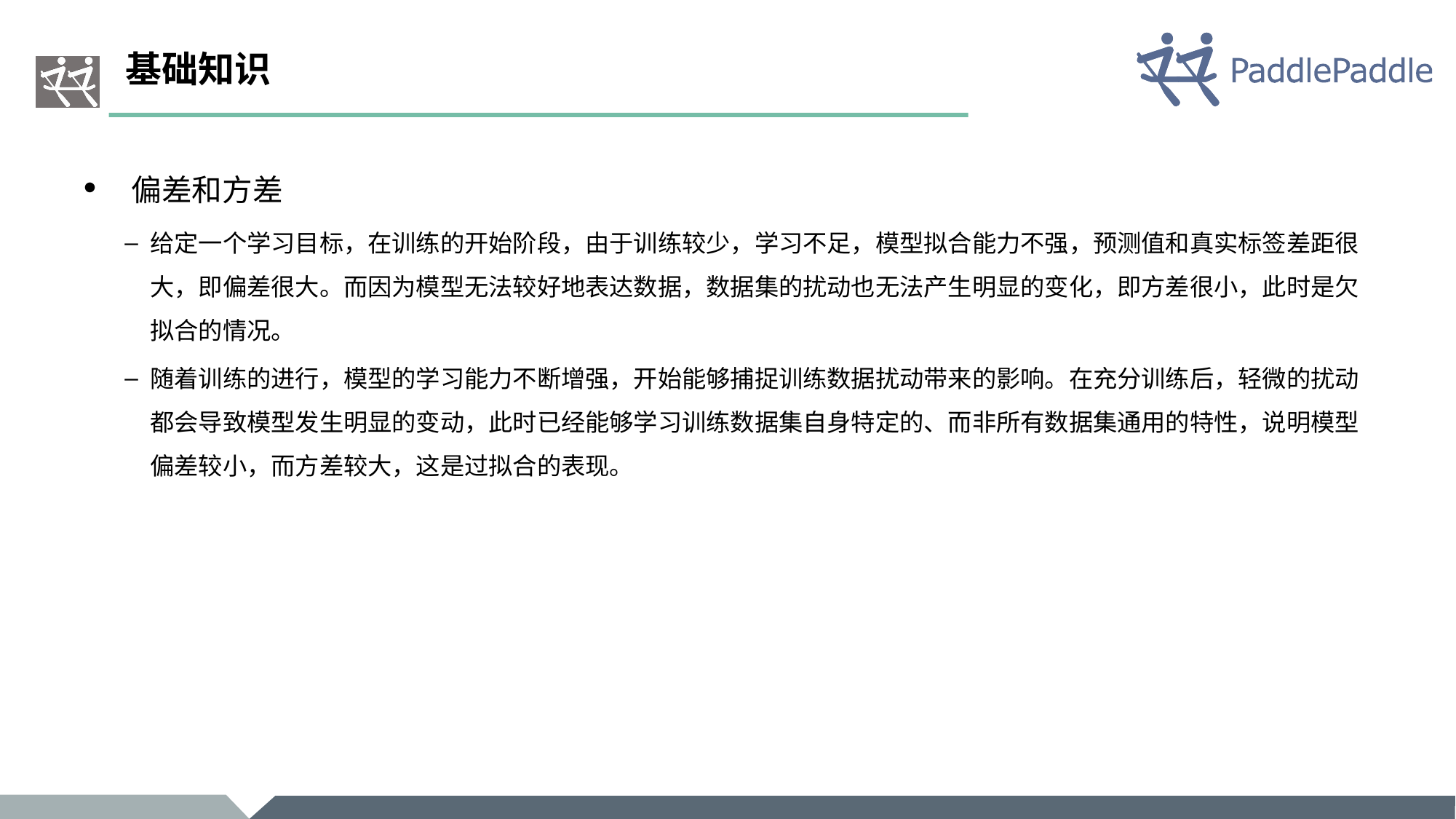

# 基础知识
 偏差和方差
给定一个学习目标，在训练的开始阶段，由于训练较少，学习不足，模型拟合能力不强，预测值和真实标签差距很大，即偏差很大。而因为模型无法较好地表达数据，数据集的扰动也无法产生明显的变化，即方差很小，此时是欠拟合的情况。
随着训练的进行，模型的学习能力不断增强，开始能够捕捉训练数据扰动带来的影响。在充分训练后，轻微的扰动都会导致模型发生明显的变动，此时已经能够学习训练数据集自身特定的、而非所有数据集通用的特性，说明模型偏差较小，而方差较大，这是过拟合的表现。